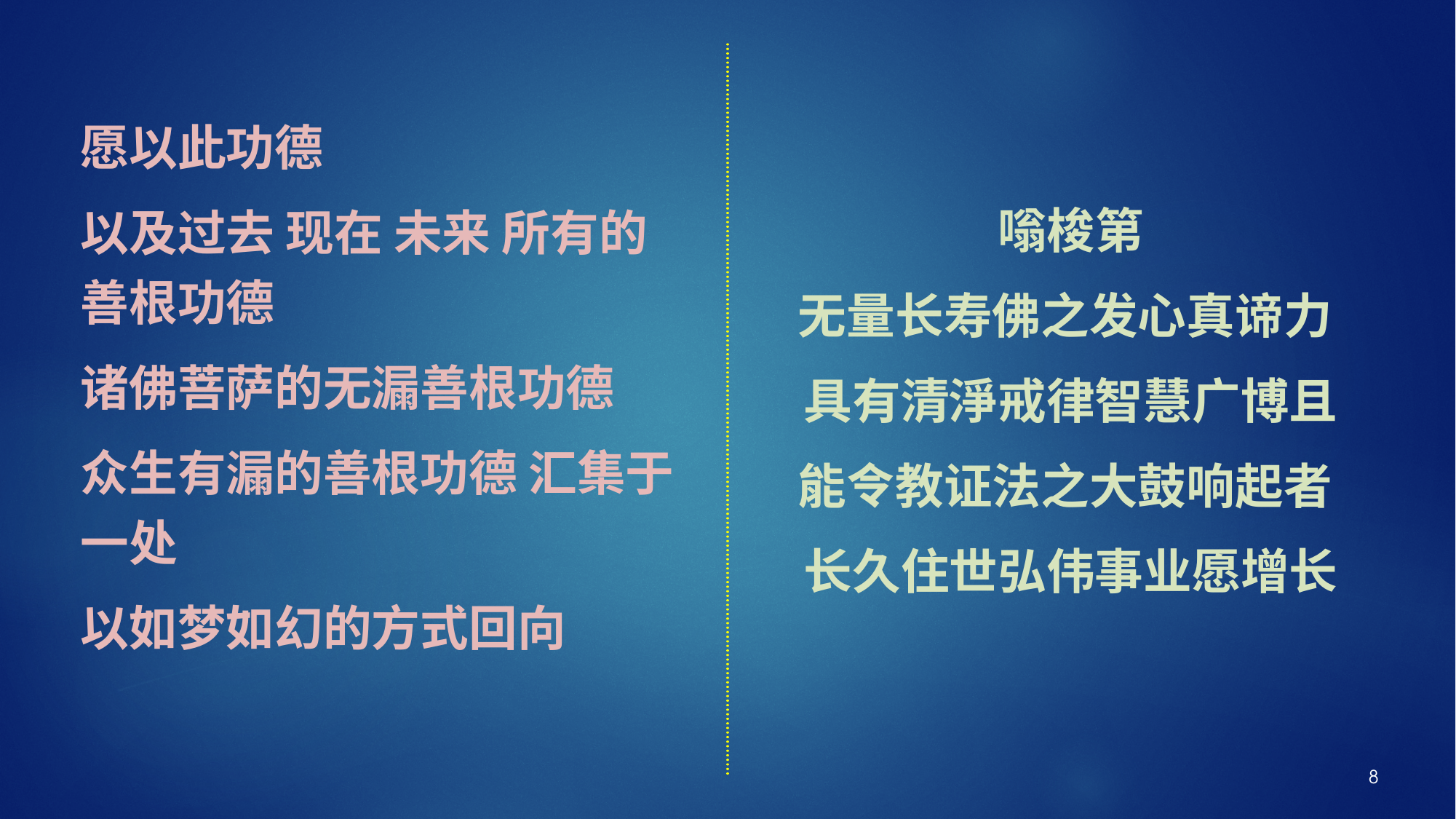

愿以此功德
以及过去 现在 未来 所有的善根功德
诸佛菩萨的无漏善根功德
众生有漏的善根功德 汇集于一处
以如梦如幻的方式回向
嗡梭第
无量长寿佛之发心真谛力
具有清淨戒律智慧广博且
能令教证法之大鼓响起者
长久住世弘伟事业愿增长
8